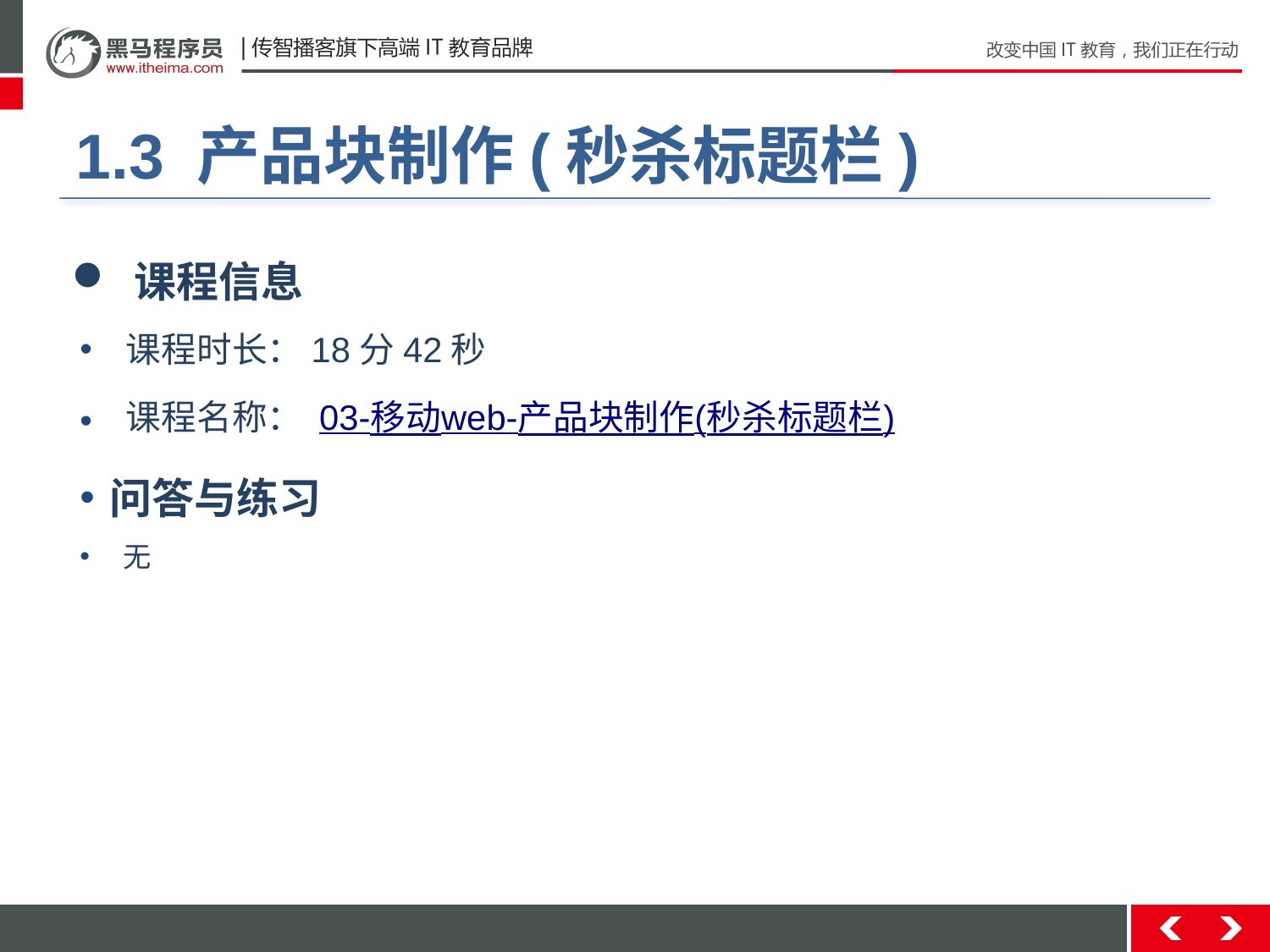

#
1.3 产品块制作(秒杀标题栏)
 课程信息
 课程时长：18分42秒
 课程名称： 03-移动web-产品块制作(秒杀标题栏)
问答与练习
 无